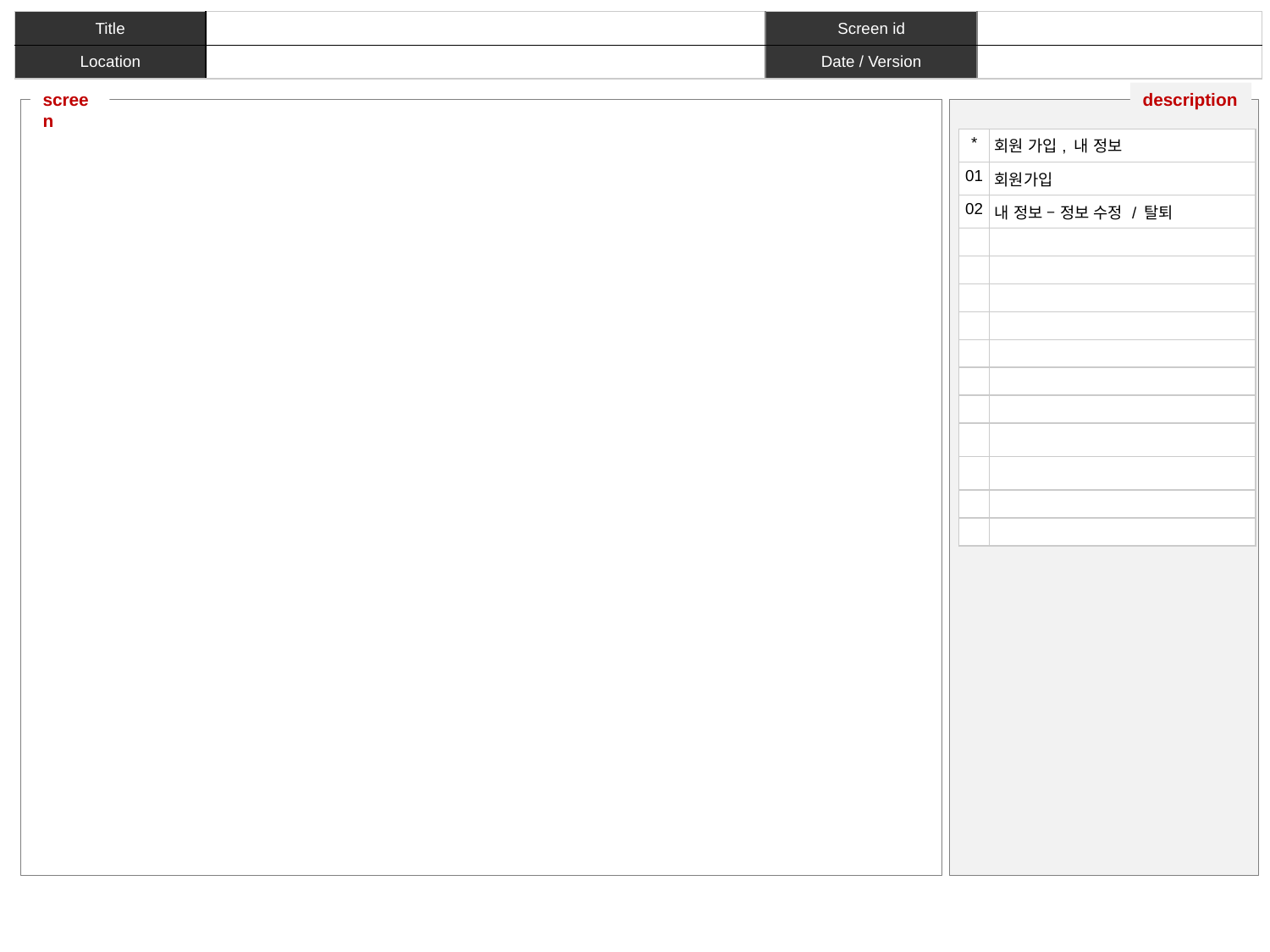

| \* | 회원 가입, 내 정보 |
| --- | --- |
| 01 | 회원가입 |
| 02 | 내 정보 – 정보 수정 / 탈퇴 |
|  |  |
|  |  |
|  |  |
|  |  |
|  |  |
|  |  |
|  |  |
|  |  |
|  |  |
|  |  |
|  |  |